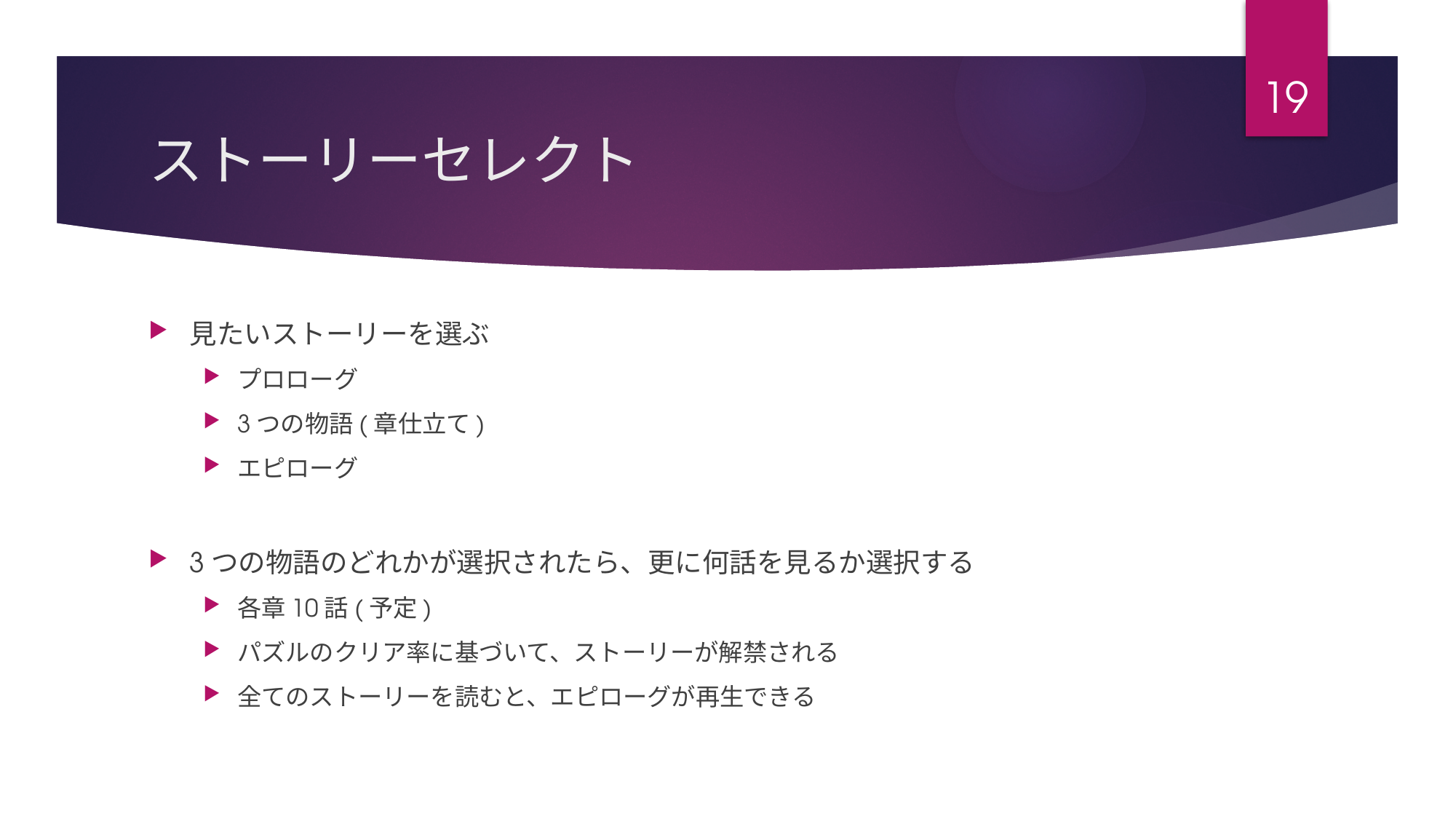

19
# ストーリーセレクト
見たいストーリーを選ぶ
プロローグ
3つの物語(章仕立て)
エピローグ

3つの物語のどれかが選択されたら、更に何話を見るか選択する
各章10話(予定)
パズルのクリア率に基づいて、ストーリーが解禁される
全てのストーリーを読むと、エピローグが再生できる